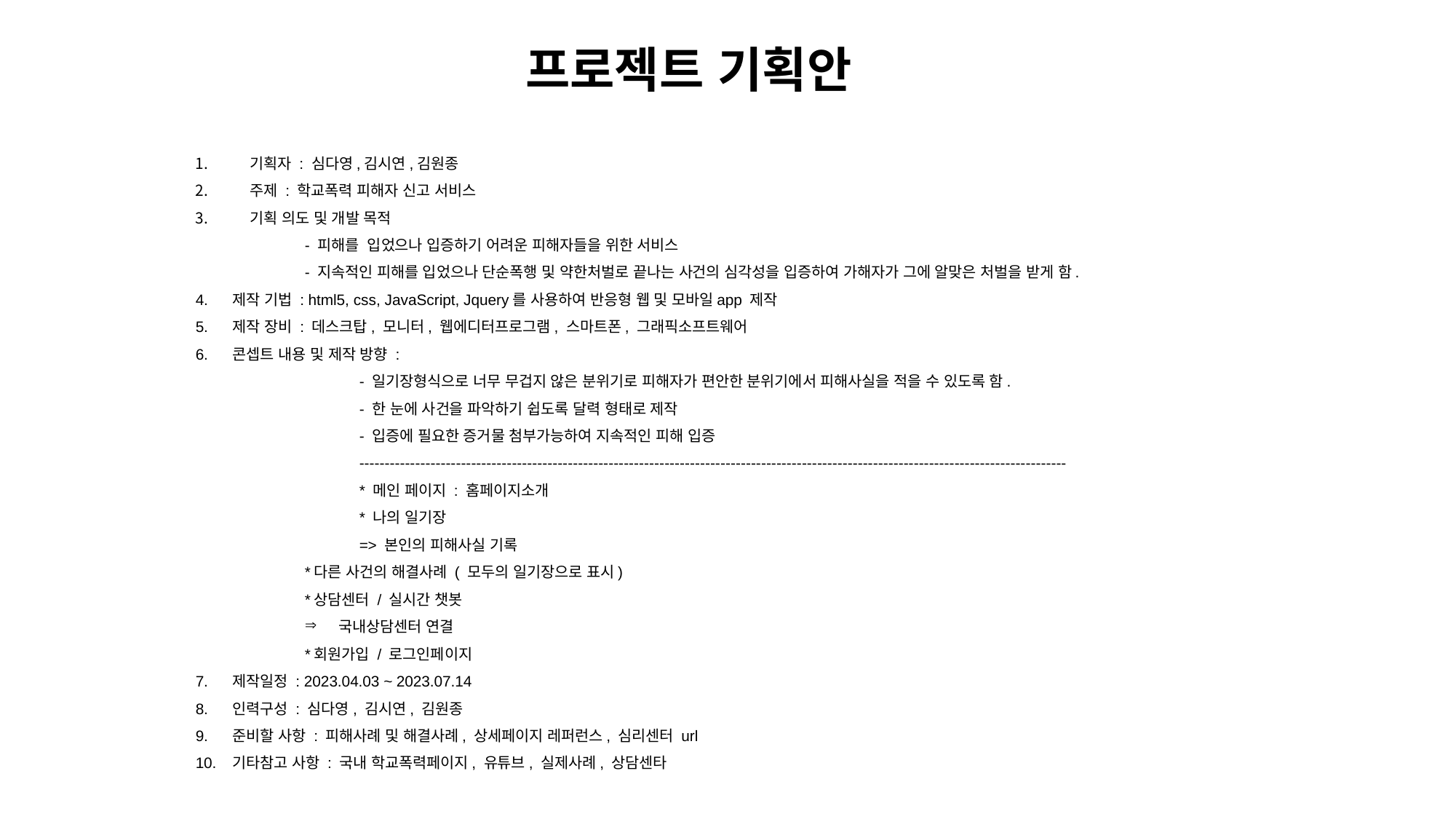

프로젝트 기획안
기획자 : 심다영,김시연,김원종
주제 : 학교폭력 피해자 신고 서비스
기획 의도 및 개발 목적
	- 피해를  입었으나 입증하기 어려운 피해자들을 위한 서비스
	- 지속적인 피해를 입었으나 단순폭행 및 약한처벌로 끝나는 사건의 심각성을 입증하여 가해자가 그에 알맞은 처벌을 받게 함.
4.     제작 기법 : html5, css, JavaScript, Jquery를 사용하여 반응형 웹 및 모바일app 제작
5.     제작 장비 : 데스크탑, 모니터, 웹에디터프로그램, 스마트폰, 그래픽소프트웨어
6.     콘셉트 내용 및 제작 방향 :
	- 일기장형식으로 너무 무겁지 않은 분위기로 피해자가 편안한 분위기에서 피해사실을 적을 수 있도록 함.
	- 한 눈에 사건을 파악하기 쉽도록 달력 형태로 제작
	- 입증에 필요한 증거물 첨부가능하여 지속적인 피해 입증
	-------------------------------------------------------------------------------------------------------------------------------------------
	* 메인 페이지 : 홈페이지소개
	* 나의 일기장
	=> 본인의 피해사실 기록
*다른 사건의 해결사례 ( 모두의 일기장으로 표시)
*상담센터 / 실시간 챗봇
국내상담센터 연결
*회원가입 / 로그인페이지
7.     제작일정 : 2023.04.03 ~ 2023.07.14
8.     인력구성 : 심다영, 김시연, 김원종
9.     준비할 사항 : 피해사례 및 해결사례, 상세페이지 레퍼런스, 심리센터 url
10.   기타참고 사항 : 국내 학교폭력페이지, 유튜브, 실제사례, 상담센타